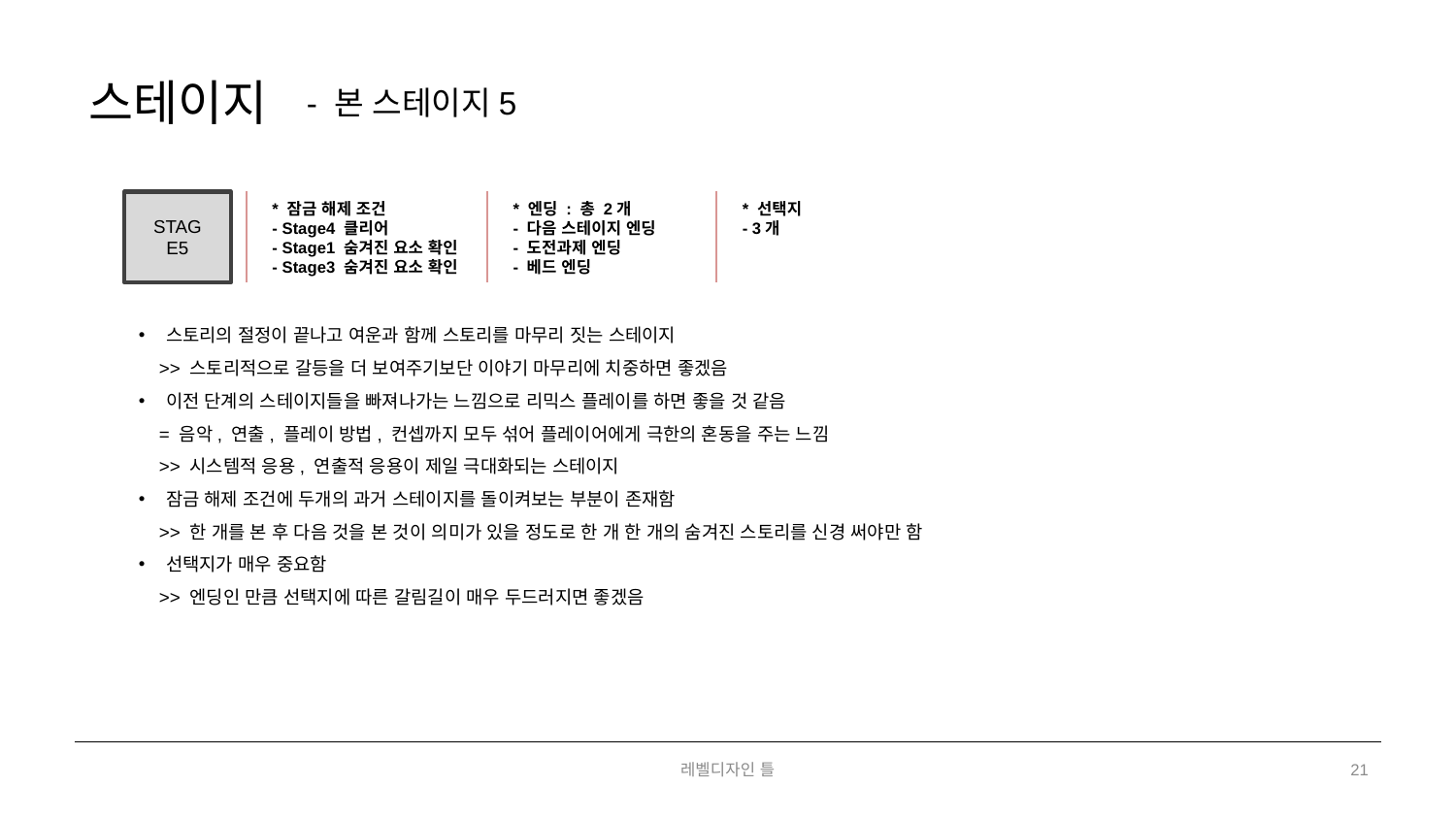

스테이지
- 본 스테이지5

STAGE5
* 잠금 해제 조건
- Stage4 클리어
- Stage1 숨겨진 요소 확인
- Stage3 숨겨진 요소 확인
* 엔딩 : 총 2개
- 다음 스테이지 엔딩
- 도전과제 엔딩
- 베드 엔딩
* 선택지
- 3개
스토리의 절정이 끝나고 여운과 함께 스토리를 마무리 짓는 스테이지
    >> 스토리적으로 갈등을 더 보여주기보단 이야기 마무리에 치중하면 좋겠음
이전 단계의 스테이지들을 빠져나가는 느낌으로 리믹스 플레이를 하면 좋을 것 같음
    = 음악, 연출, 플레이 방법, 컨셉까지 모두 섞어 플레이어에게 극한의 혼동을 주는 느낌
    >> 시스템적 응용, 연출적 응용이 제일 극대화되는 스테이지
잠금 해제 조건에 두개의 과거 스테이지를 돌이켜보는 부분이 존재함
    >> 한 개를 본 후 다음 것을 본 것이 의미가 있을 정도로 한 개 한 개의 숨겨진 스토리를 신경 써야만 함
선택지가 매우 중요함
    >> 엔딩인 만큼 선택지에 따른 갈림길이 매우 두드러지면 좋겠음
레벨디자인 틀
21